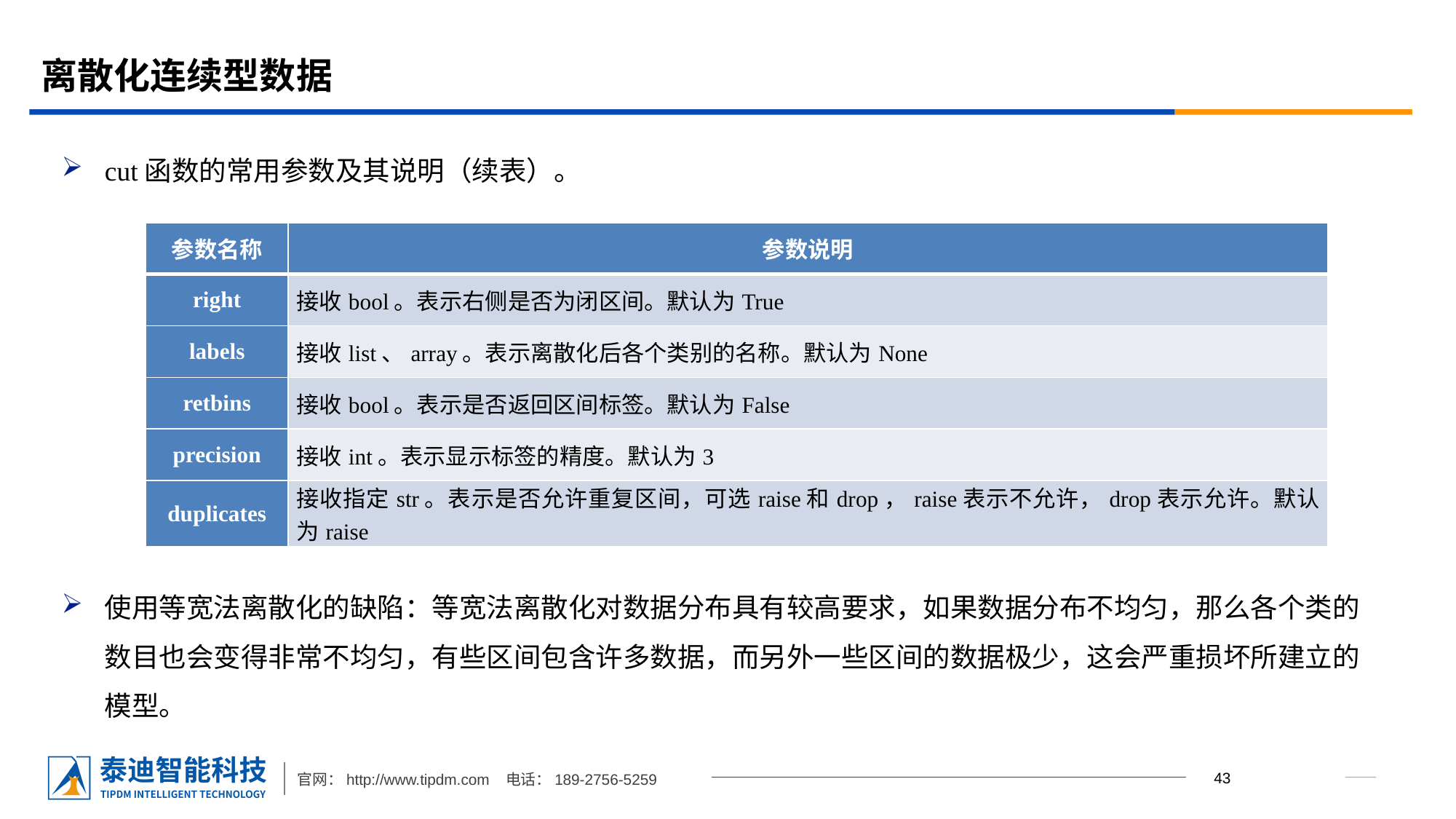

# 离散化连续型数据
cut函数的常用参数及其说明（续表）。

使用等宽法离散化的缺陷：等宽法离散化对数据分布具有较高要求，如果数据分布不均匀，那么各个类的数目也会变得非常不均匀，有些区间包含许多数据，而另外一些区间的数据极少，这会严重损坏所建立的模型。

| 参数名称 | 参数说明 |
| --- | --- |
| right | 接收bool。表示右侧是否为闭区间。默认为True |
| labels | 接收list、array。表示离散化后各个类别的名称。默认为None |
| retbins | 接收bool。表示是否返回区间标签。默认为False |
| precision | 接收int。表示显示标签的精度。默认为3 |
| duplicates | 接收指定str。表示是否允许重复区间，可选raise和drop，raise表示不允许，drop表示允许。默认为raise |